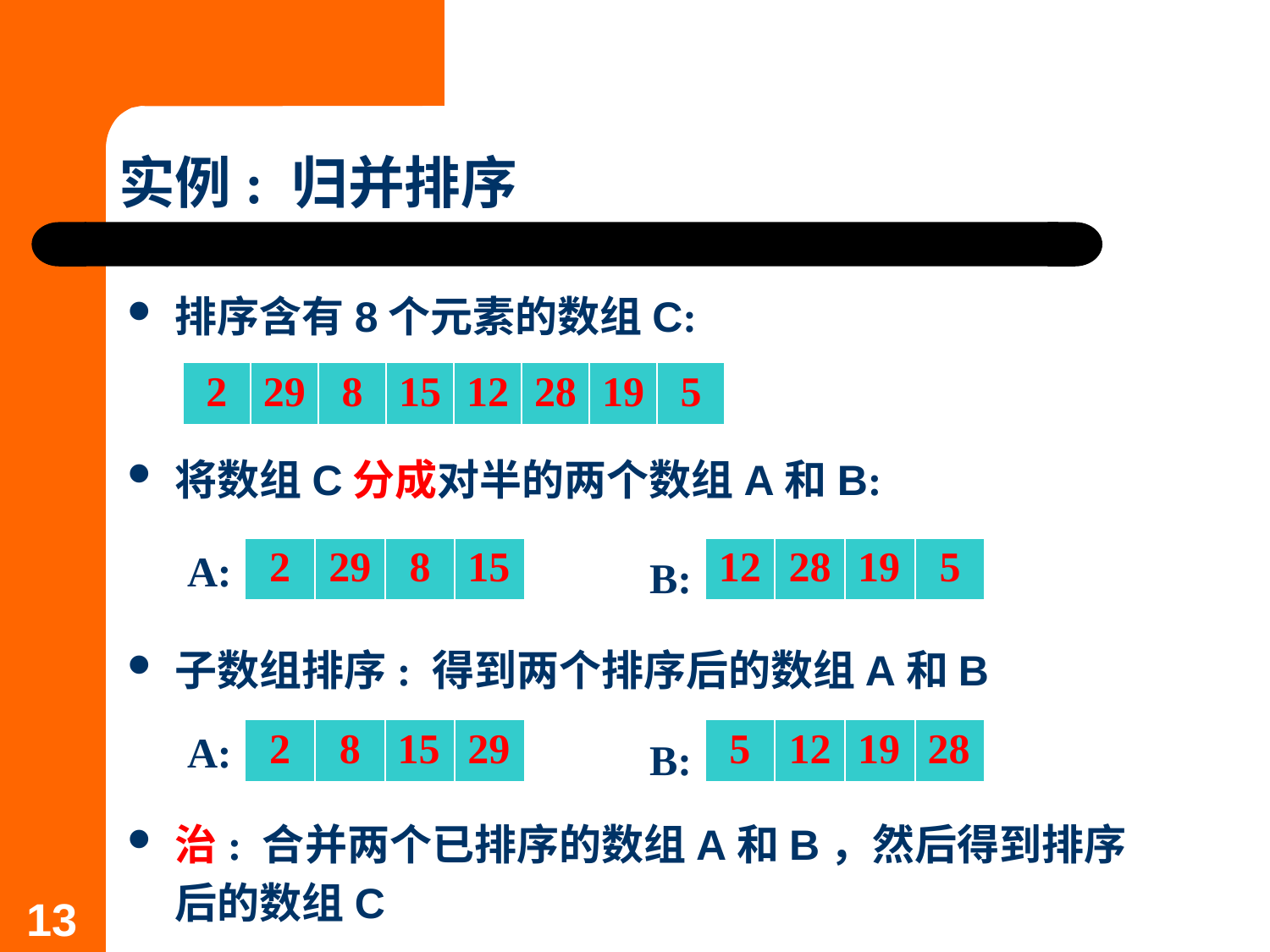

# 实例: 归并排序
排序含有8个元素的数组C:

将数组C分成对半的两个数组A和B:
| 2 | 29 | 8 | 15 | 12 | 28 | 19 | 5 |
| --- | --- | --- | --- | --- | --- | --- | --- |
A:
| 2 | 29 | 8 | 15 |
| --- | --- | --- | --- |
 B:
| 12 | 28 | 19 | 5 |
| --- | --- | --- | --- |
子数组排序: 得到两个排序后的数组A和B
A:
| 2 | 8 | 15 | 29 |
| --- | --- | --- | --- |
 B:
| 5 | 12 | 19 | 28 |
| --- | --- | --- | --- |
治: 合并两个已排序的数组A和B，然后得到排序后的数组C
13